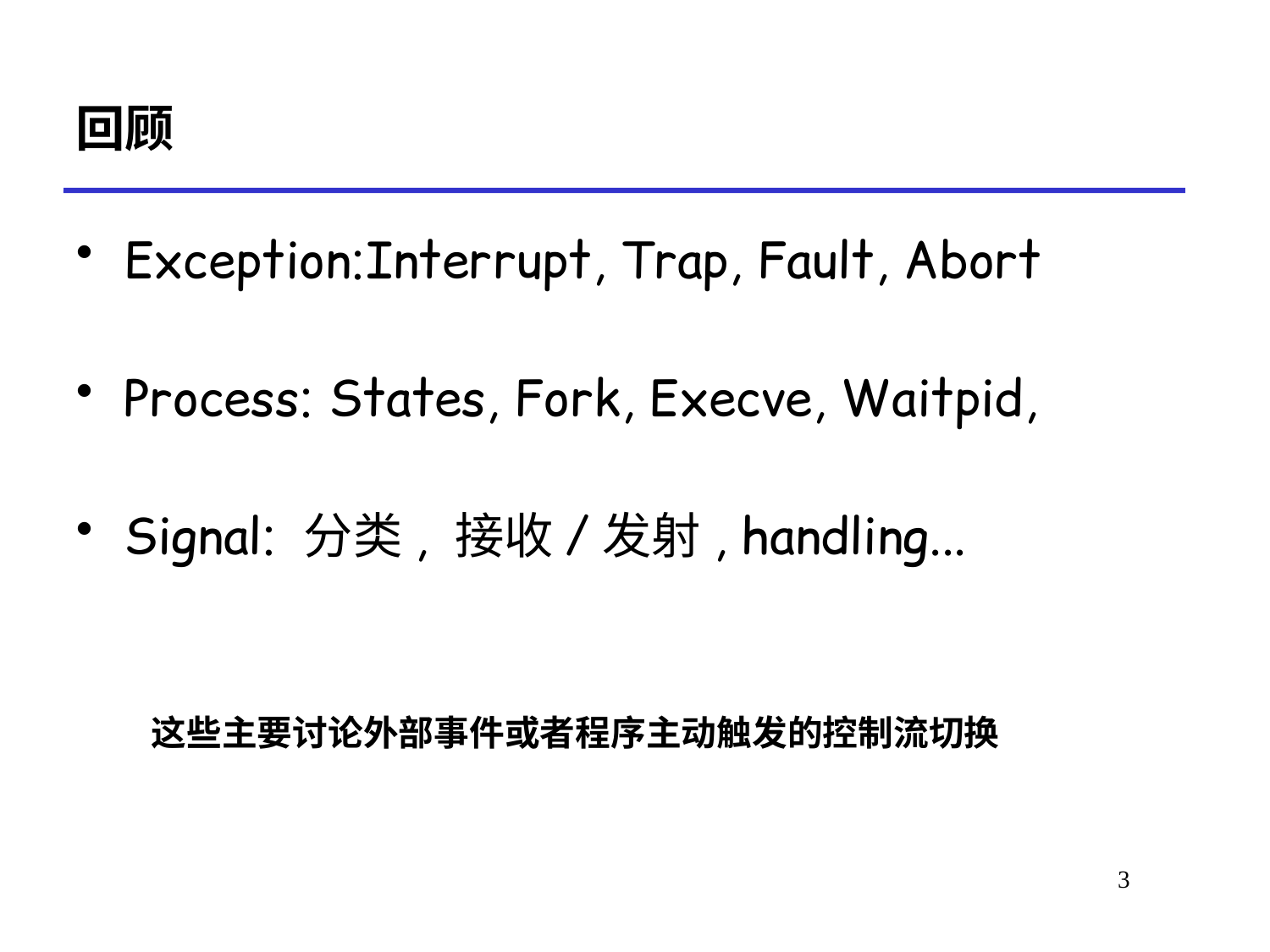

# 回顾
Exception:Interrupt, Trap, Fault, Abort

Process: States, Fork, Execve, Waitpid,

Signal: 分类, 接收/发射, handling...
这些主要讨论外部事件或者程序主动触发的控制流切换
3